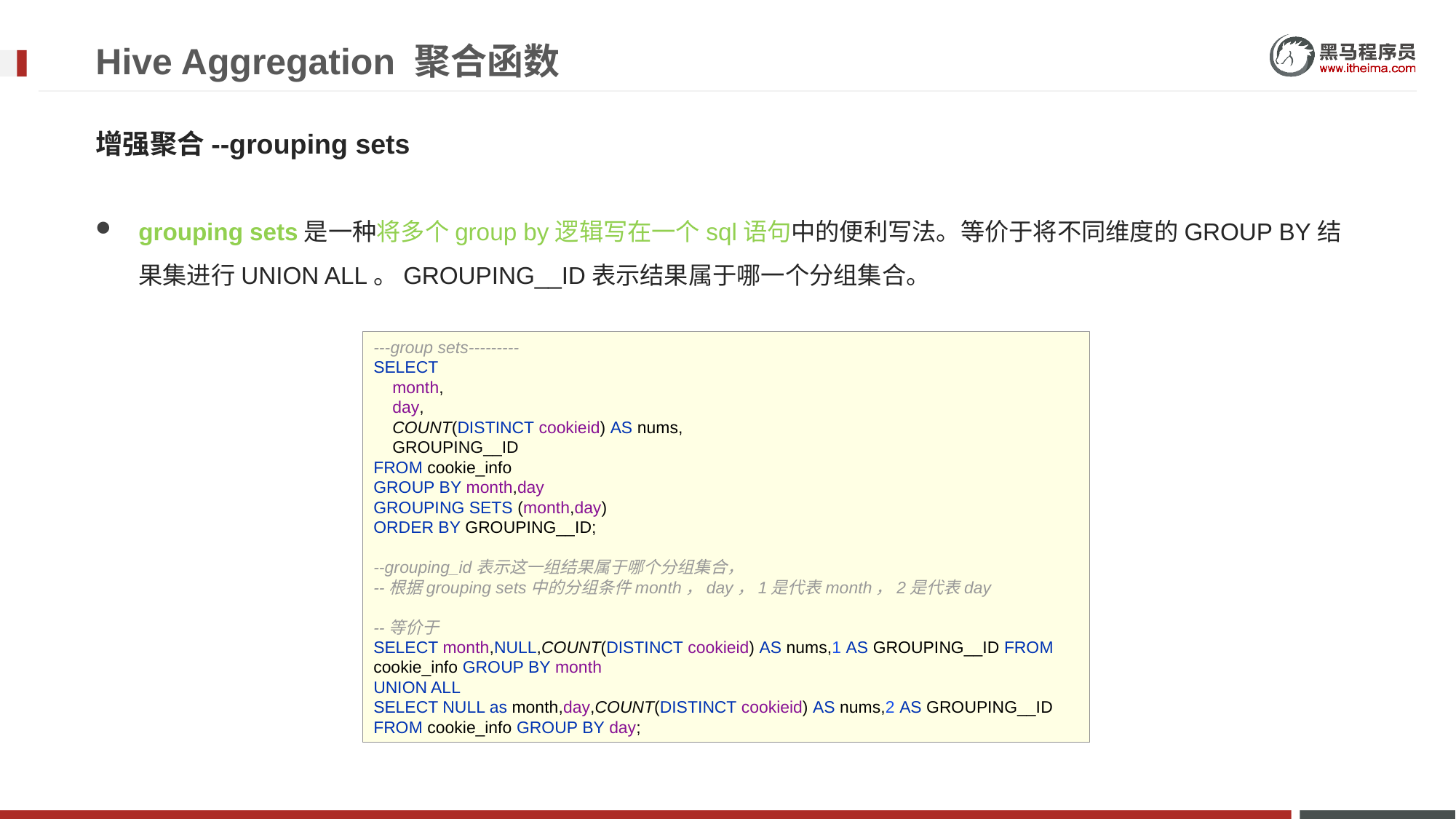

# Hive Aggregation 聚合函数
增强聚合--grouping sets
grouping sets是一种将多个group by逻辑写在一个sql语句中的便利写法。等价于将不同维度的GROUP BY结果集进行UNION ALL。GROUPING__ID表示结果属于哪一个分组集合。

---group sets---------
SELECT
    month,
    day,
    COUNT(DISTINCT cookieid) AS nums,
    GROUPING__ID
FROM cookie_info
GROUP BY month,day
GROUPING SETS (month,day)
ORDER BY GROUPING__ID;
--grouping_id表示这一组结果属于哪个分组集合，
--根据grouping sets中的分组条件month，day，1是代表month，2是代表day
--等价于
SELECT month,NULL,COUNT(DISTINCT cookieid) AS nums,1 AS GROUPING__ID FROM cookie_info GROUP BY month
UNION ALL
SELECT NULL as month,day,COUNT(DISTINCT cookieid) AS nums,2 AS GROUPING__ID FROM cookie_info GROUP BY day;